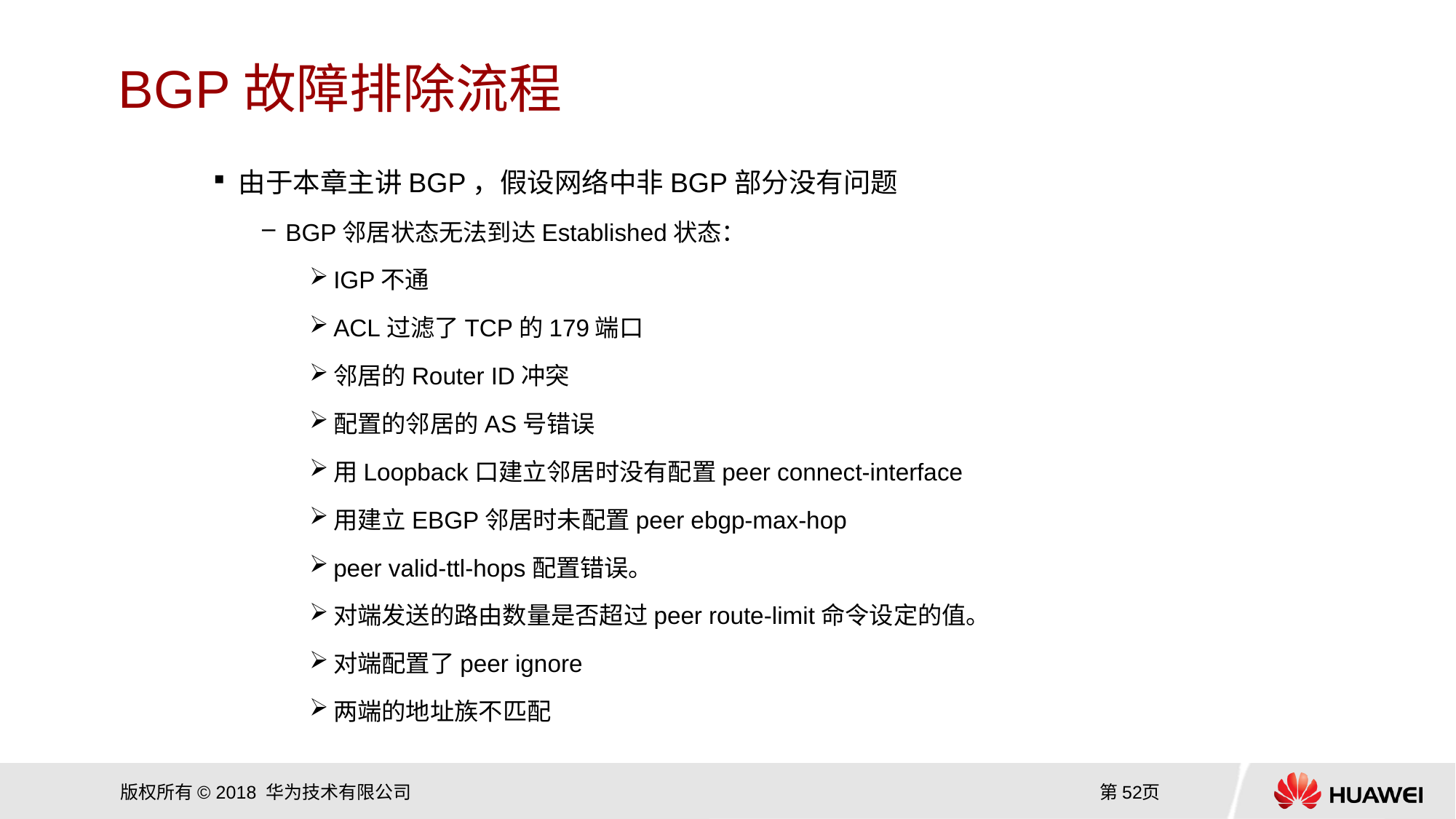

# BGP故障排除流程
由于本章主讲BGP，假设网络中非BGP部分没有问题
BGP邻居状态无法到达Established状态：
IGP不通
ACL过滤了TCP的179端口
邻居的Router ID冲突
配置的邻居的AS号错误
用Loopback口建立邻居时没有配置peer connect-interface
用建立EBGP邻居时未配置peer ebgp-max-hop
peer valid-ttl-hops配置错误。
对端发送的路由数量是否超过peer route-limit命令设定的值。
对端配置了peer ignore
两端的地址族不匹配